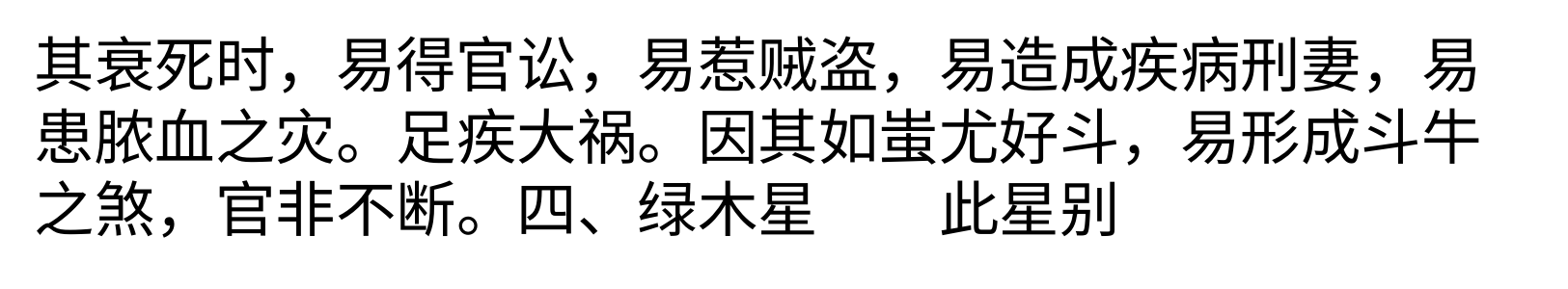

其衰死时，易得官讼，易惹贼盗，易造成疾病刑妻，易患脓血之灾。足疾大祸。因其如蚩尤好斗，易形成斗牛之煞，官非不断。四、绿木星　　此星别